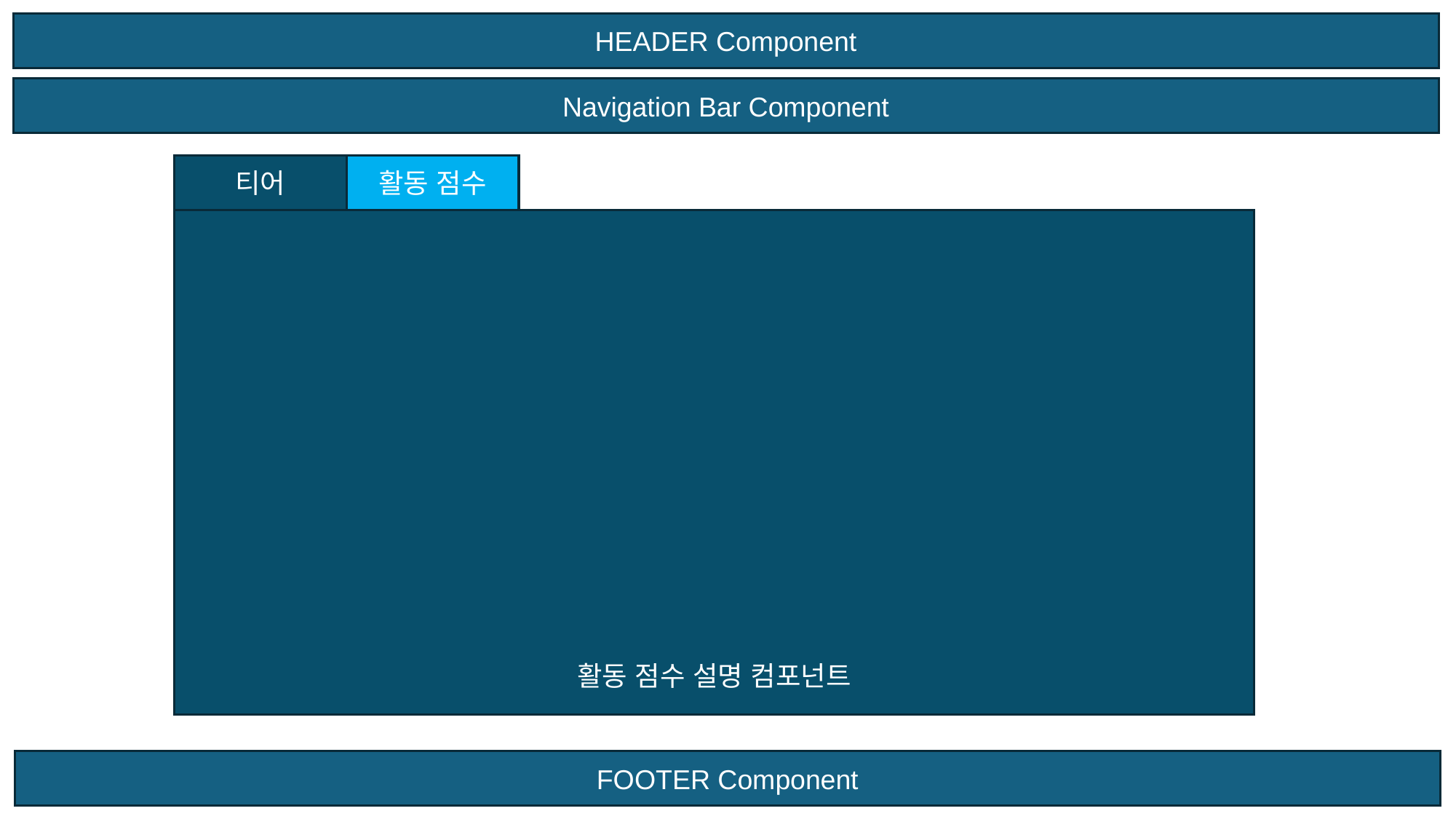

HEADER Component
Navigation Bar Component
티어
활동 점수

활동 점수 설명 컴포넌트
FOOTER Component